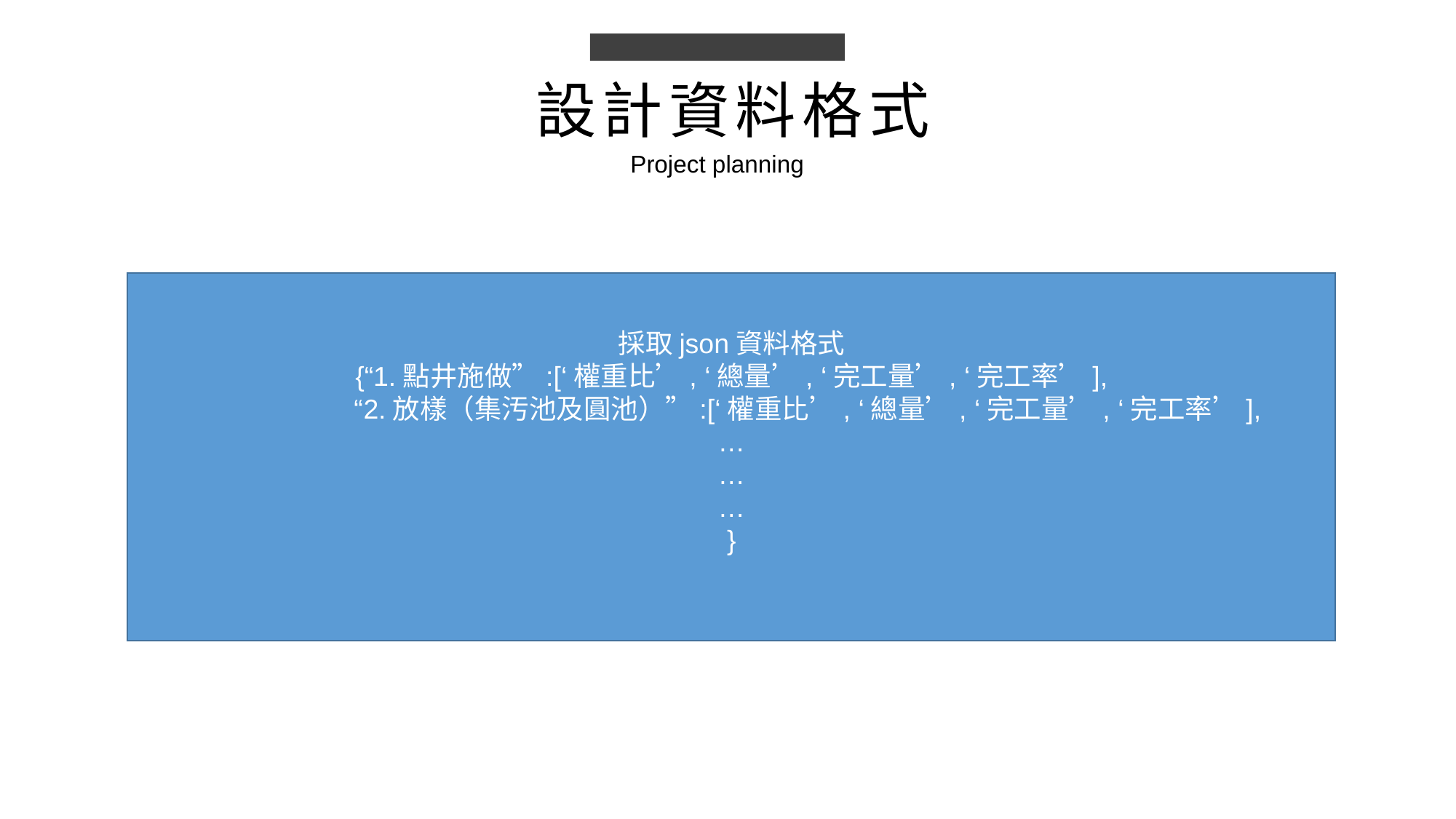

設計資料格式

Project planning
採取json資料格式
{“1.點井施做”:[‘權重比’, ‘總量’, ‘完工量’, ‘完工率’],
                    “2.放樣（集汚池及圓池）”:[‘權重比’, ‘總量’, ‘完工量’, ‘完工率’],
…
…
…
}